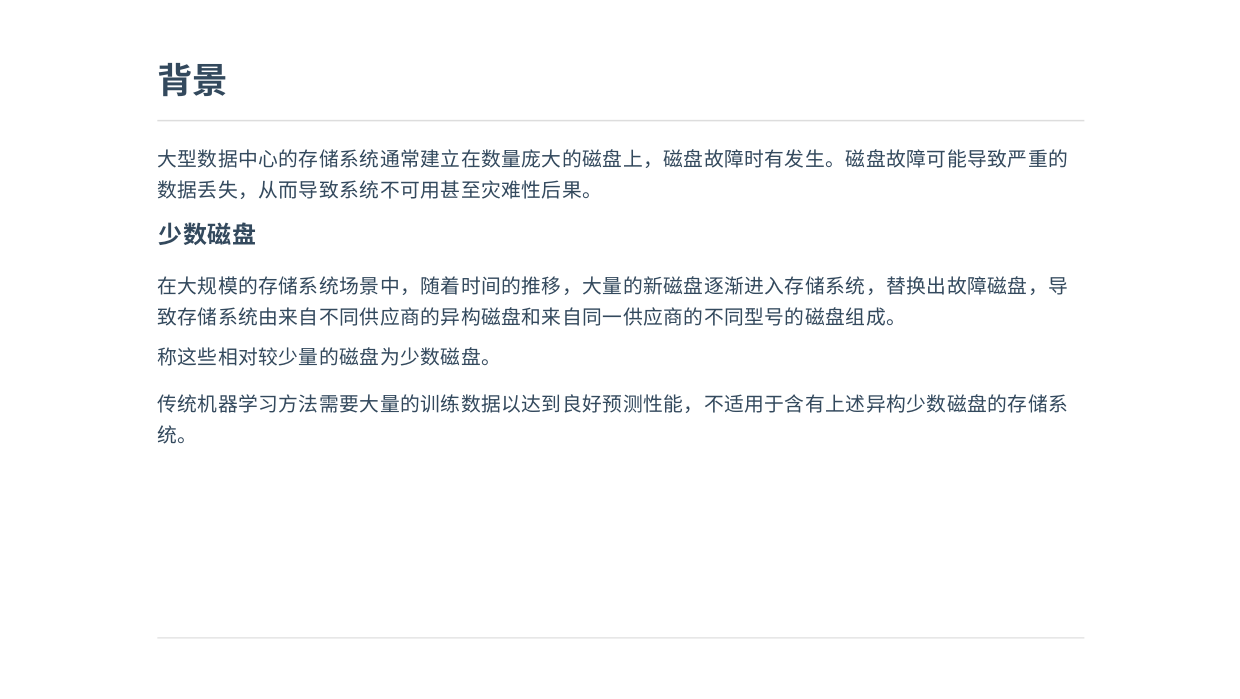

背景

大型数据中心的存储系统通常建立在数量庞大的磁盘上，磁盘故障时有发生。磁盘故障可能导致严重的 数据丢失，从而导致系统不可用甚至灾难性后果。

少数磁盘
在大规模的存储系统场景中，随着时间的推移，大量的新磁盘逐渐进入存储系统，替换出故障磁盘，导 致存储系统由来自不同供应商的异构磁盘和来自同一供应商的不同型号的磁盘组成。

称这些相对较少量的磁盘为少数磁盘。
传统机器学习方法需要大量的训练数据以达到良好预测性能，不适用于含有上述异构少数磁盘的存储系 统。